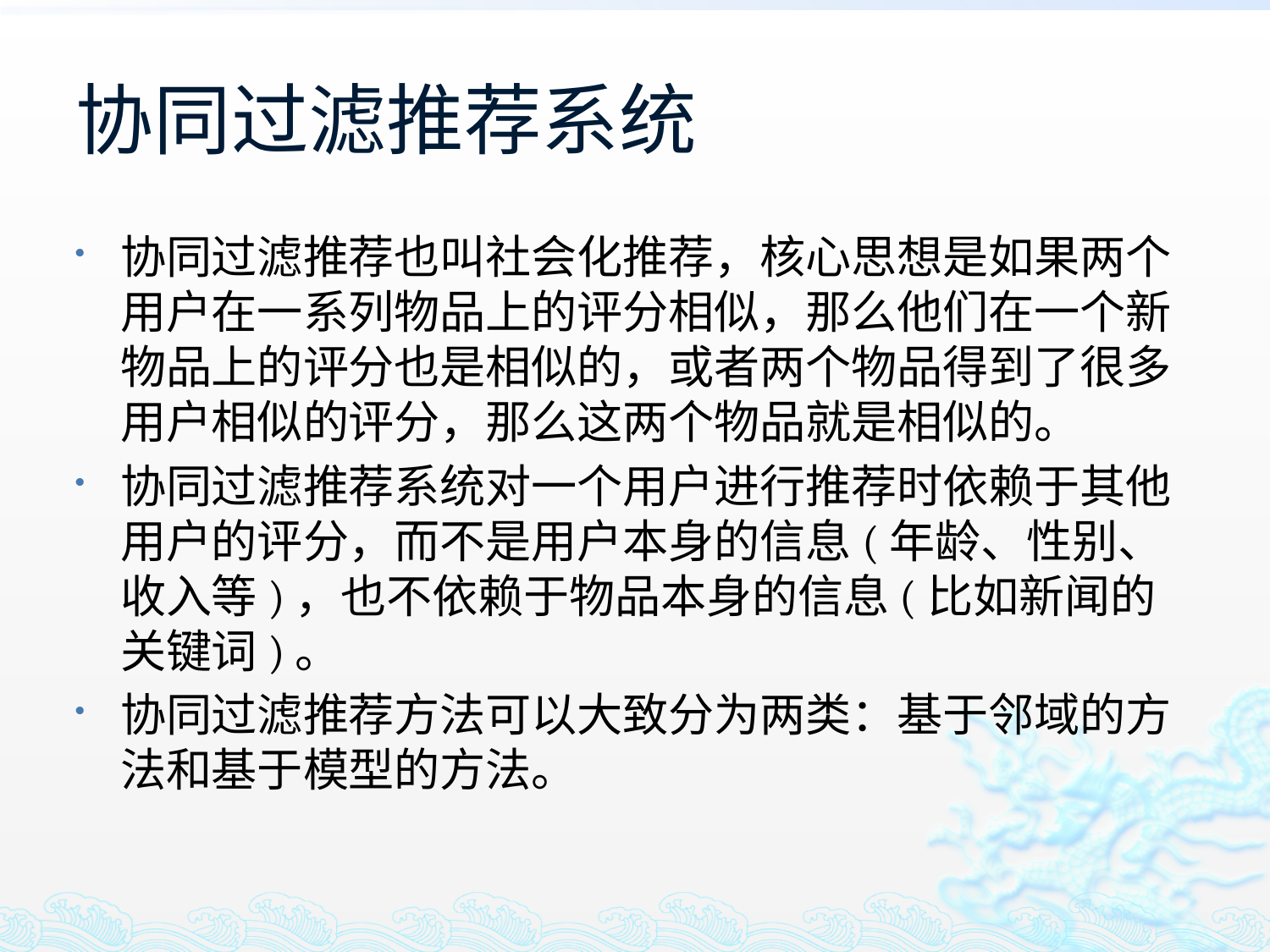

# 协同过滤推荐系统
协同过滤推荐也叫社会化推荐，核心思想是如果两个用户在一系列物品上的评分相似，那么他们在一个新物品上的评分也是相似的，或者两个物品得到了很多用户相似的评分，那么这两个物品就是相似的。
协同过滤推荐系统对一个用户进行推荐时依赖于其他用户的评分，而不是用户本身的信息(年龄、性别、收入等)，也不依赖于物品本身的信息(比如新闻的关键词)。
协同过滤推荐方法可以大致分为两类：基于邻域的方法和基于模型的方法。